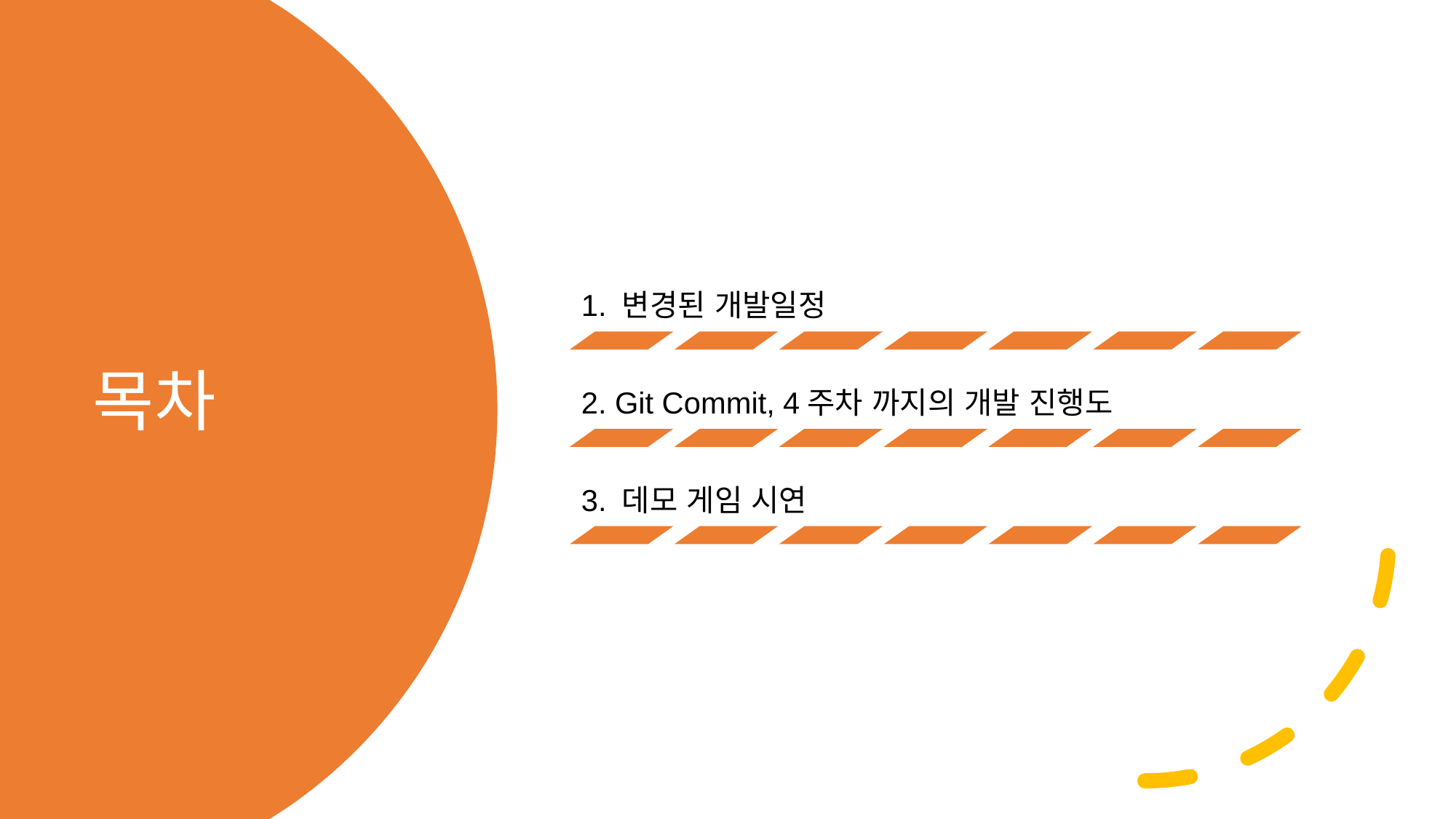

1. 변경된 개발일정
2. Git Commit, 4주차 까지의 개발 진행도
3. 데모 게임 시연
# 목차